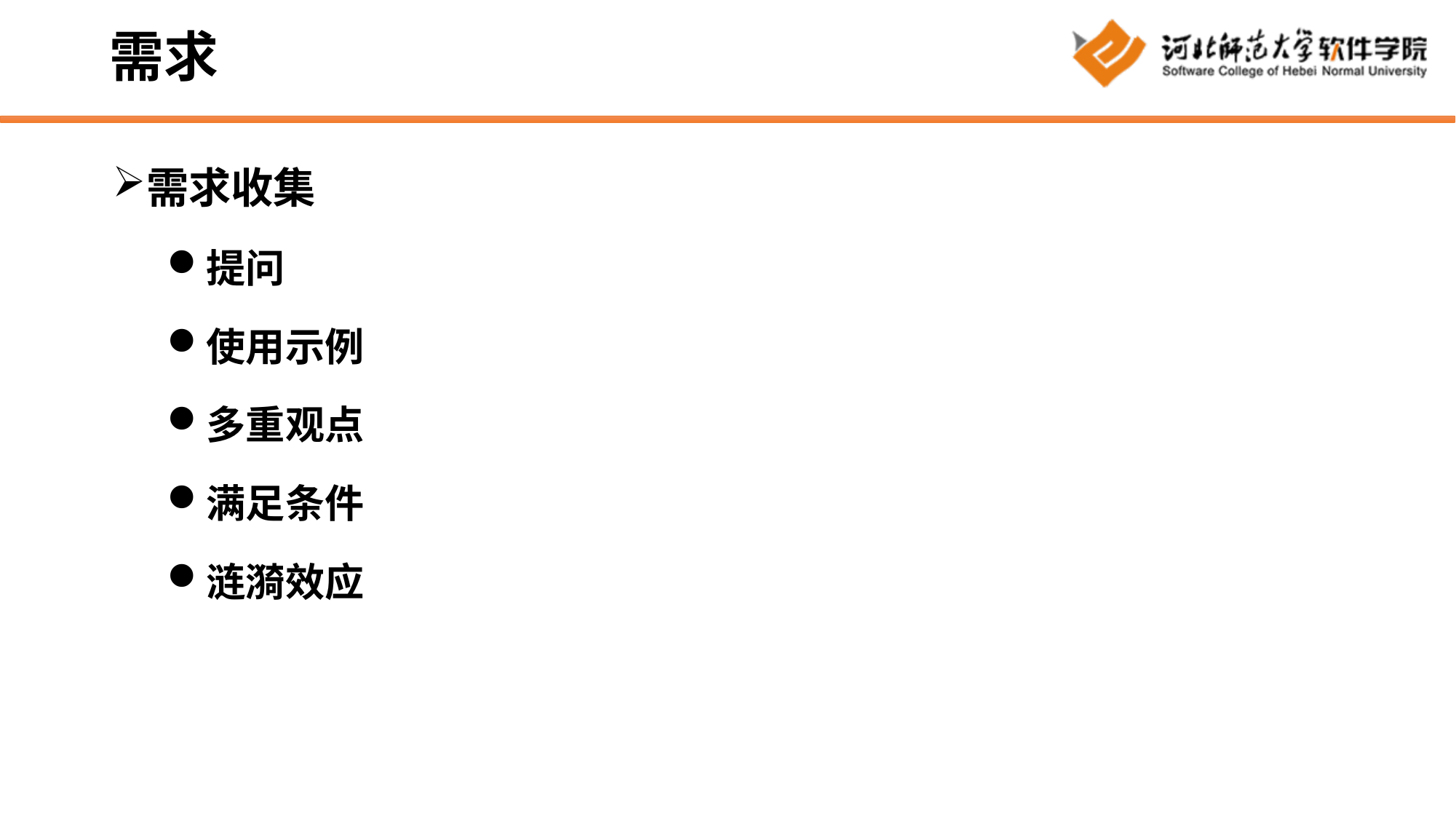

# 需求
需求收集
提问
使用示例
多重观点
满足条件
涟漪效应